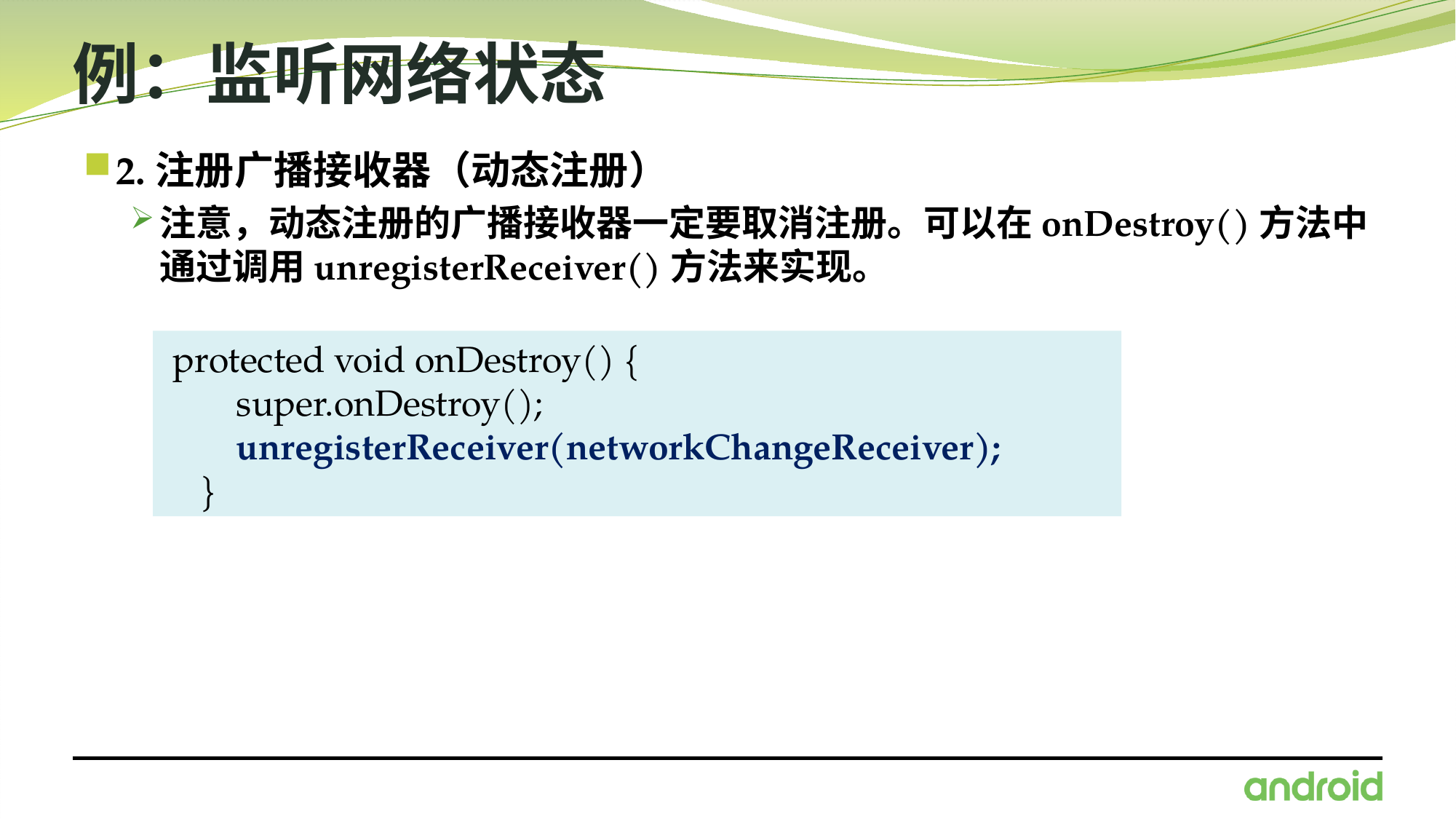

# 例：监听网络状态
2.注册广播接收器（动态注册）
注意，动态注册的广播接收器一定要取消注册。可以在onDestroy()方法中通过调用unregisterReceiver()方法来实现。
 protected void onDestroy() {
        super.onDestroy();
        unregisterReceiver(networkChangeReceiver);
    }